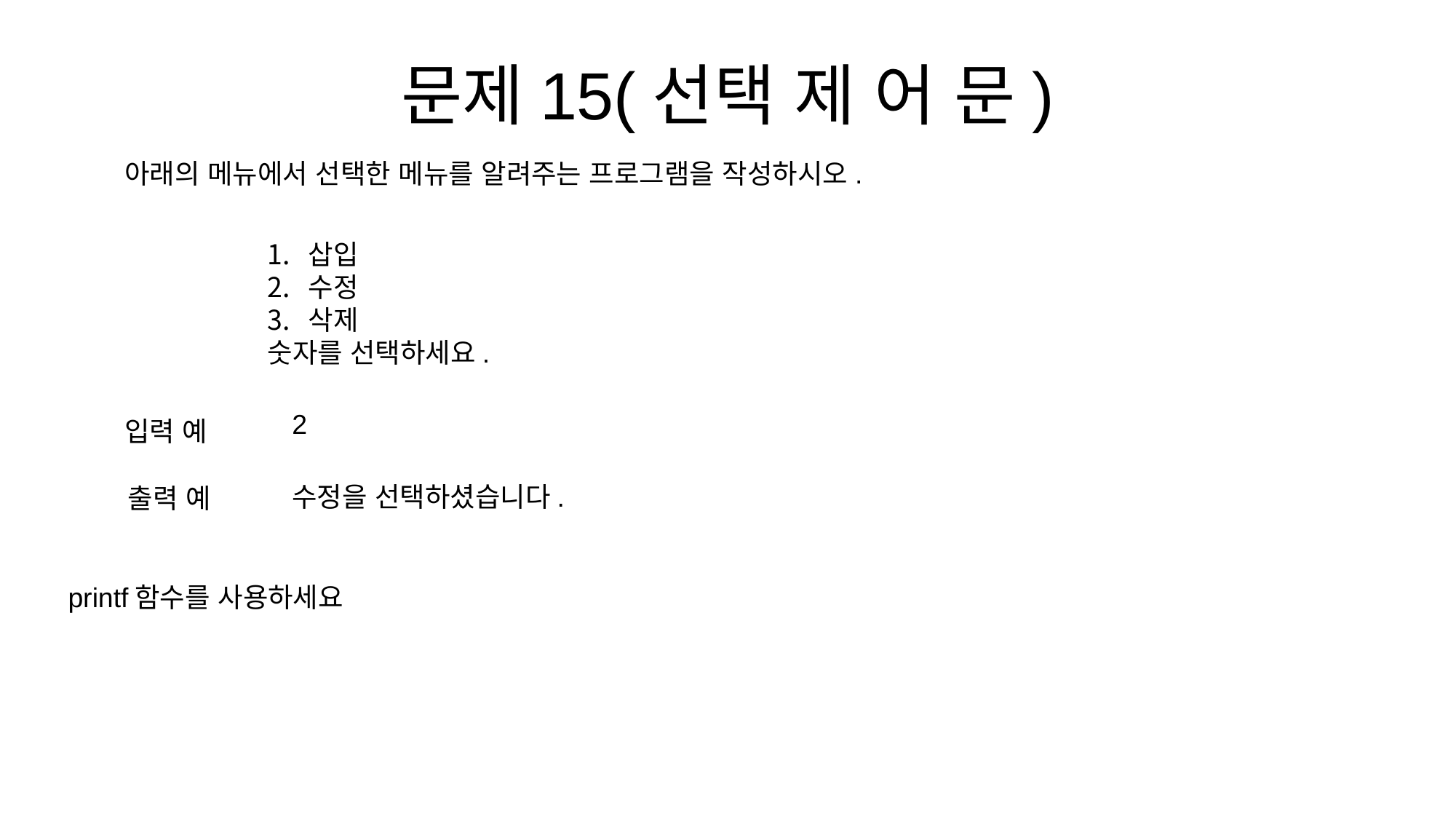

# 문제15(선택 제 어 문)
아래의 메뉴에서 선택한 메뉴를 알려주는 프로그램을 작성하시오.
삽입
수정
삭제
숫자를 선택하세요.

2
입력 예
수정을 선택하셨습니다.
출력 예
printf함수를 사용하세요